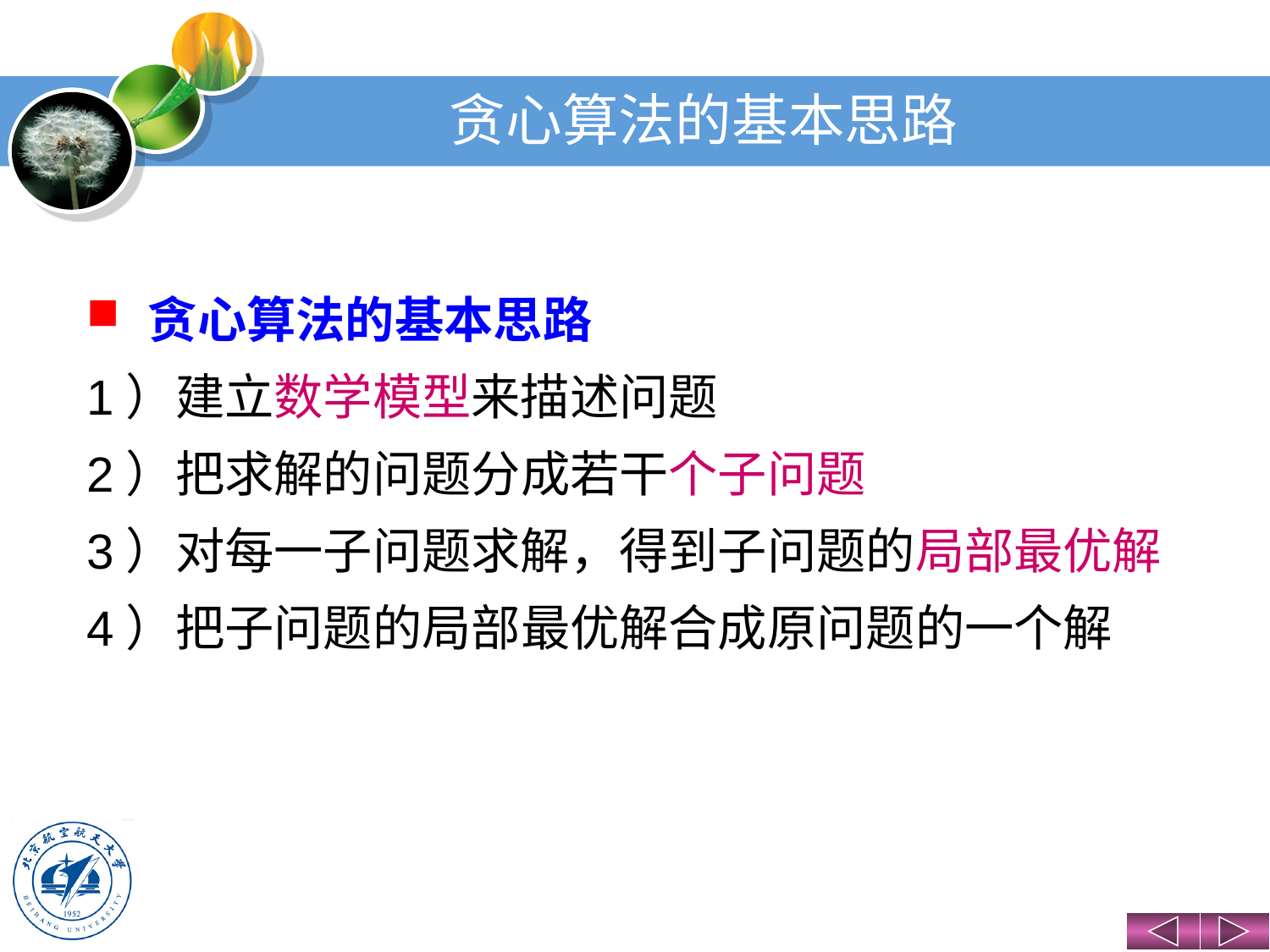

# 贪心算法的基本思路
贪心算法的基本思路
1）建立数学模型来描述问题
2）把求解的问题分成若干个子问题
3）对每一子问题求解，得到子问题的局部最优解
4）把子问题的局部最优解合成原问题的一个解
129